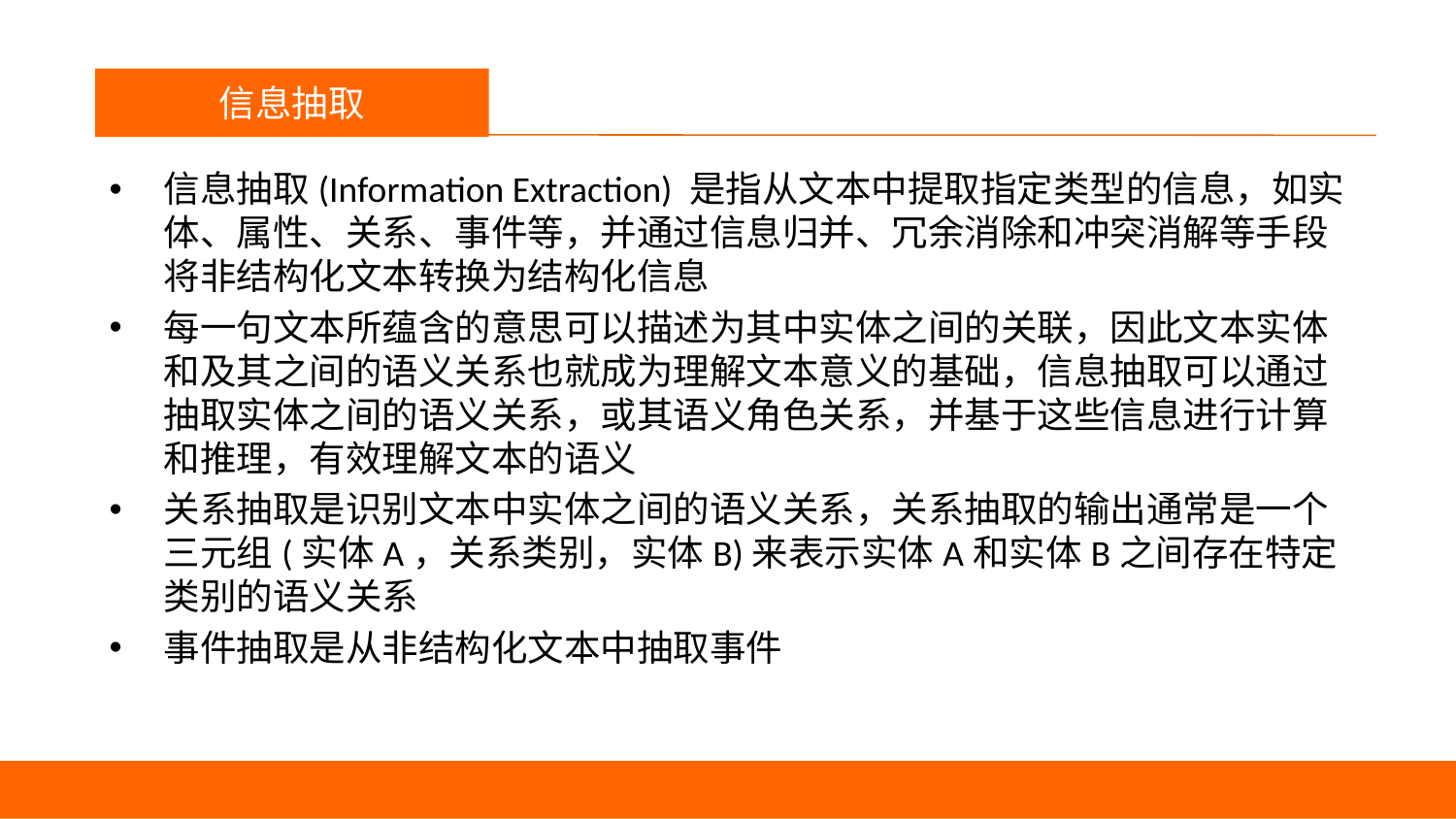

议程
信息抽取

信息抽取(Information Extraction) 是指从文本中提取指定类型的信息，如实体、属性、关系、事件等，并通过信息归并、冗余消除和冲突消解等手段将非结构化文本转换为结构化信息
每一句文本所蕴含的意思可以描述为其中实体之间的关联，因此文本实体和及其之间的语义关系也就成为理解文本意义的基础，信息抽取可以通过抽取实体之间的语义关系，或其语义角色关系，并基于这些信息进行计算和推理，有效理解文本的语义
关系抽取是识别文本中实体之间的语义关系，关系抽取的输出通常是一个三元组(实体A，关系类别，实体B)来表示实体A和实体B之间存在特定类别的语义关系
事件抽取是从非结构化文本中抽取事件